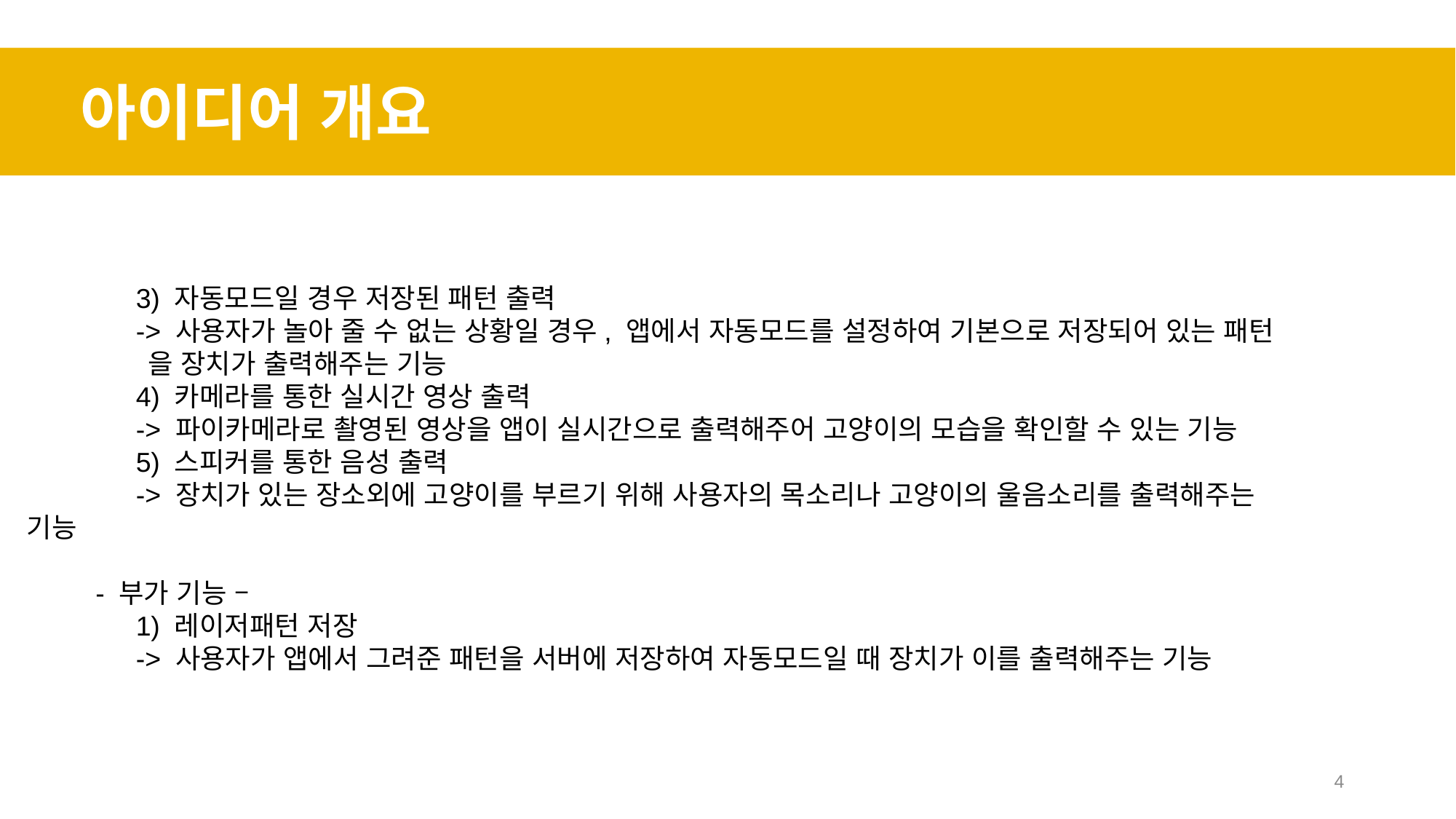

아이디어 개요
	3) 자동모드일 경우 저장된 패턴 출력
	-> 사용자가 놀아 줄 수 없는 상황일 경우, 앱에서 자동모드를 설정하여 기본으로 저장되어 있는 패턴
               을 장치가 출력해주는 기능
	4) 카메라를 통한 실시간 영상 출력
	-> 파이카메라로 촬영된 영상을 앱이 실시간으로 출력해주어 고양이의 모습을 확인할 수 있는 기능
	5) 스피커를 통한 음성 출력
	-> 장치가 있는 장소외에 고양이를 부르기 위해 사용자의 목소리나 고양이의 울음소리를 출력해주는 	    기능

         - 부가 기능 –
	1) 레이저패턴 저장
	-> 사용자가 앱에서 그려준 패턴을 서버에 저장하여 자동모드일 때 장치가 이를 출력해주는 기능
4